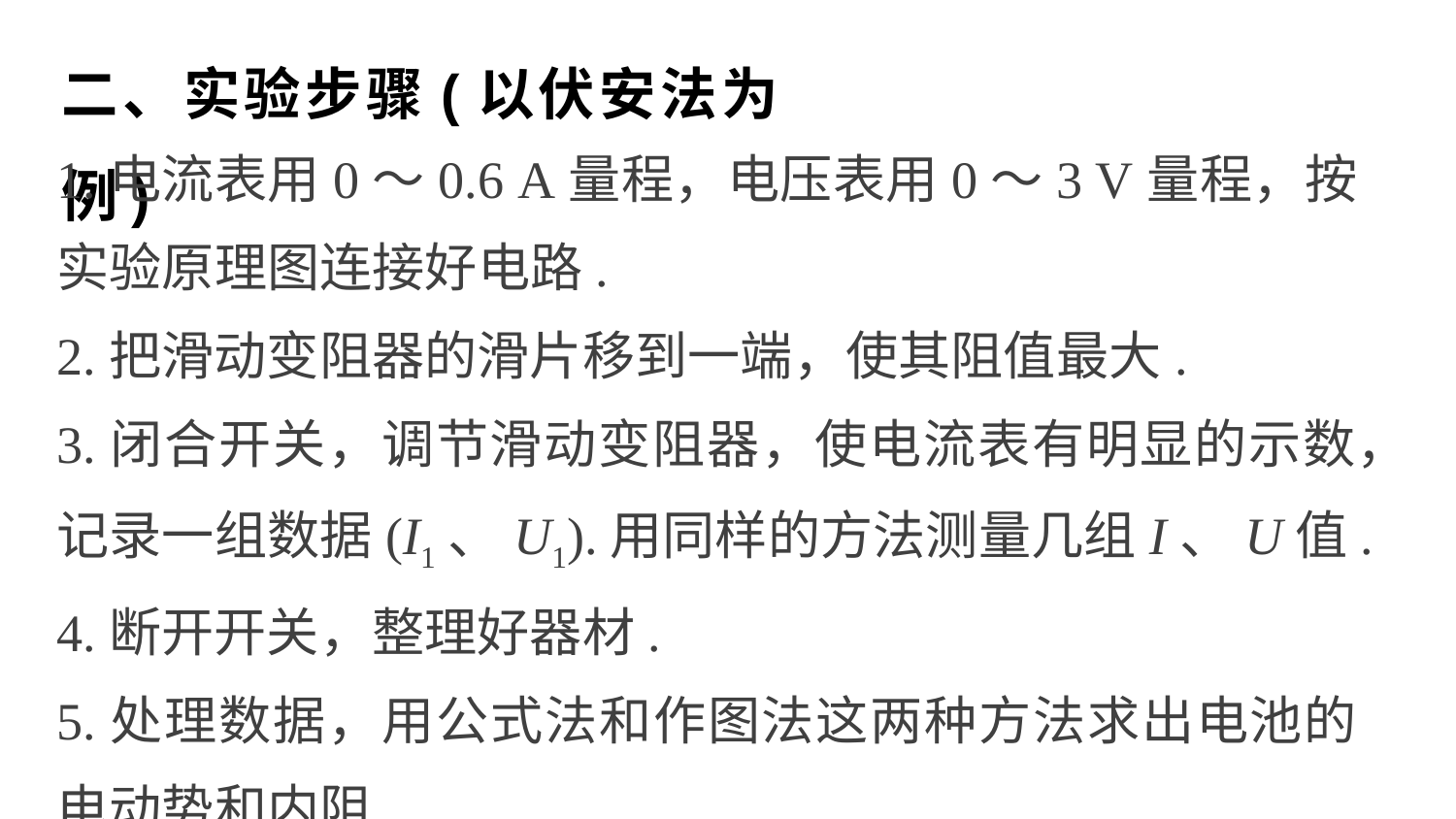

二、实验步骤(以伏安法为例)
1.电流表用0～0.6 A量程，电压表用0～3 V量程，按实验原理图连接好电路.
2.把滑动变阻器的滑片移到一端，使其阻值最大.
3.闭合开关，调节滑动变阻器，使电流表有明显的示数，记录一组数据(I1、U1).用同样的方法测量几组I、U值.
4.断开开关，整理好器材.
5.处理数据，用公式法和作图法这两种方法求出电池的电动势和内阻.